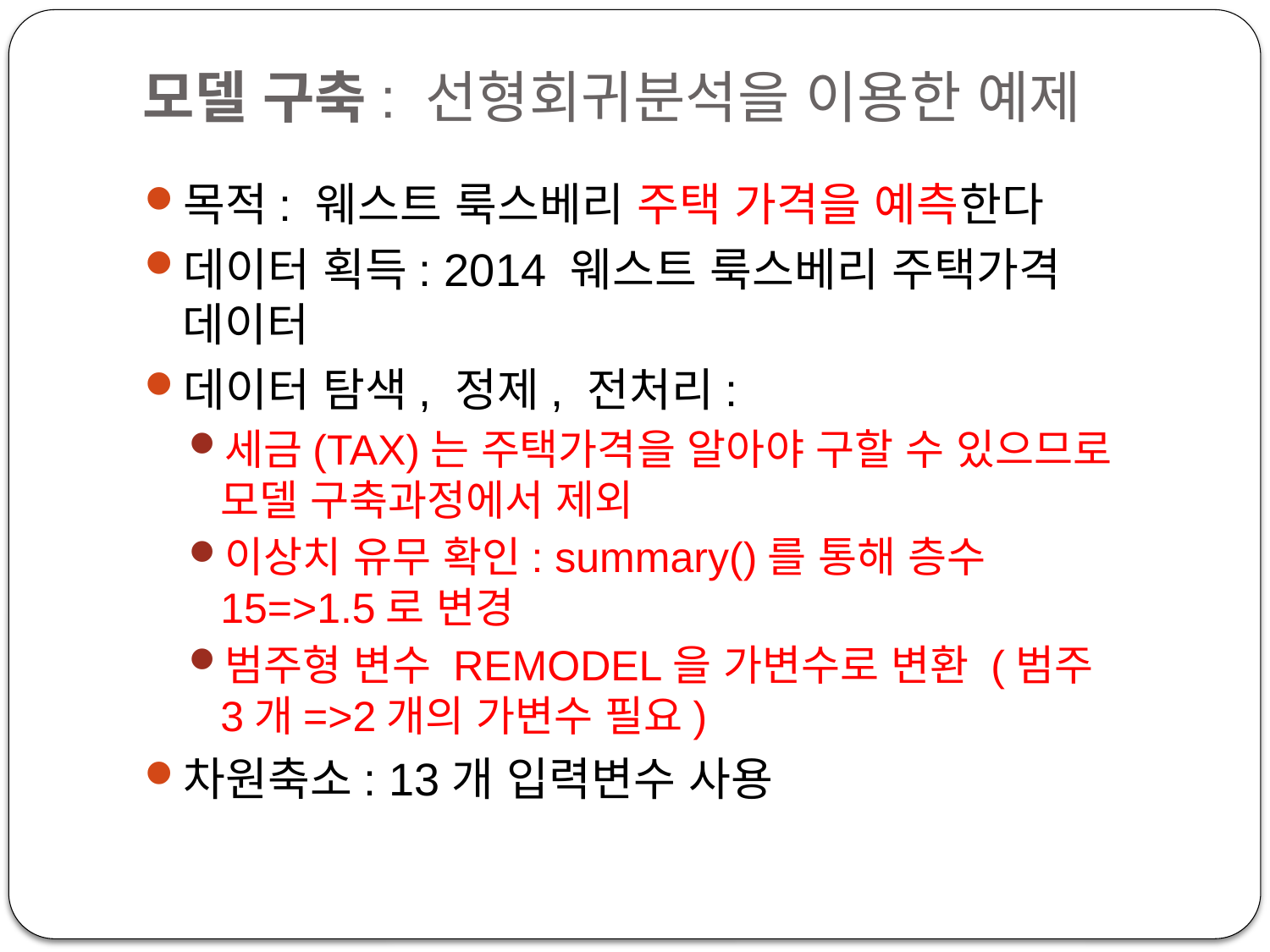

# 모델 구축: 선형회귀분석을 이용한 예제
목적: 웨스트 룩스베리 주택 가격을 예측한다
데이터 획득: 2014 웨스트 룩스베리 주택가격 데이터
데이터 탐색, 정제, 전처리:
세금(TAX)는 주택가격을 알아야 구할 수 있으므로 모델 구축과정에서 제외
이상치 유무 확인: summary()를 통해 층수 15=>1.5로 변경
범주형 변수 REMODEL을 가변수로 변환 (범주 3개=>2개의 가변수 필요)
차원축소: 13개 입력변수 사용